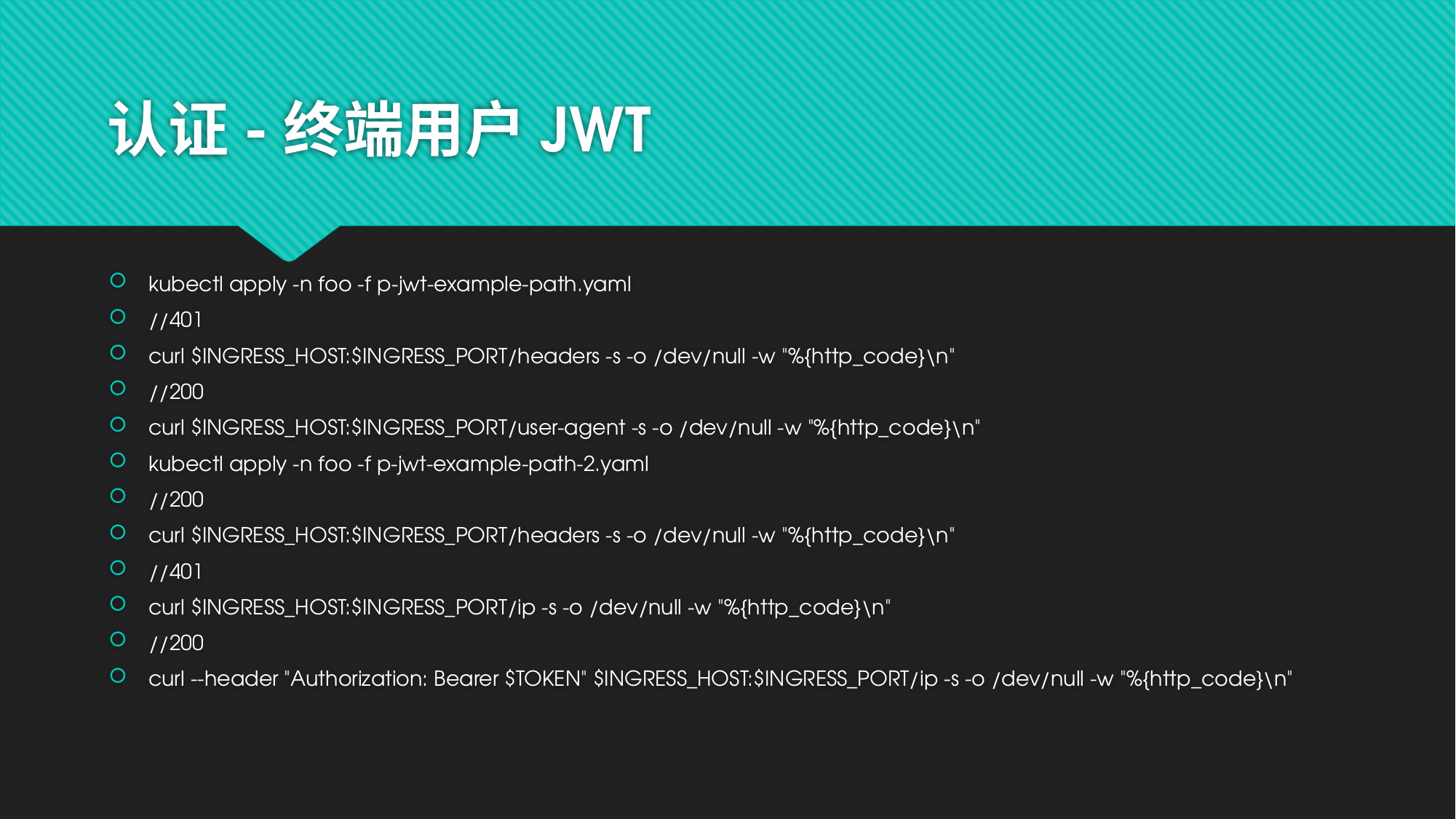

# 认证-终端用户JWT
kubectl apply -n foo -f p-jwt-example-path.yaml
//401
curl $INGRESS_HOST:$INGRESS_PORT/headers -s -o /dev/null -w "%{http_code}\n"
//200
curl $INGRESS_HOST:$INGRESS_PORT/user-agent -s -o /dev/null -w "%{http_code}\n"
kubectl apply -n foo -f p-jwt-example-path-2.yaml
//200
curl $INGRESS_HOST:$INGRESS_PORT/headers -s -o /dev/null -w "%{http_code}\n"
//401
curl $INGRESS_HOST:$INGRESS_PORT/ip -s -o /dev/null -w "%{http_code}\n"
//200
curl --header "Authorization: Bearer $TOKEN" $INGRESS_HOST:$INGRESS_PORT/ip -s -o /dev/null -w "%{http_code}\n"